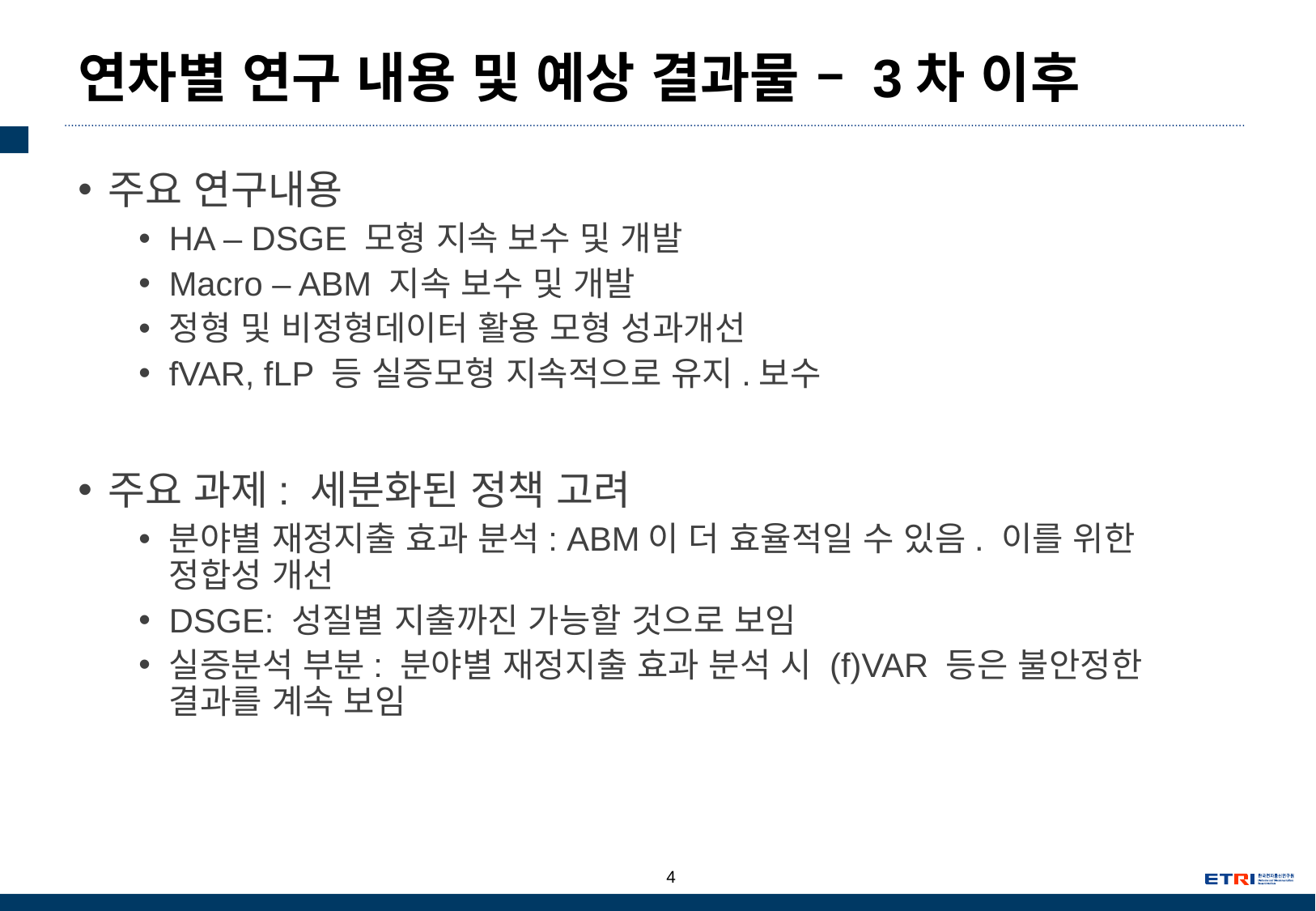

# 연차별 연구 내용 및 예상 결과물 – 3차 이후
주요 연구내용
HA – DSGE 모형 지속 보수 및 개발
Macro – ABM 지속 보수 및 개발
정형 및 비정형데이터 활용 모형 성과개선
fVAR, fLP 등 실증모형 지속적으로 유지.보수

주요 과제: 세분화된 정책 고려
분야별 재정지출 효과 분석: ABM이 더 효율적일 수 있음. 이를 위한 정합성 개선
DSGE: 성질별 지출까진 가능할 것으로 보임
실증분석 부분: 분야별 재정지출 효과 분석 시 (f)VAR 등은 불안정한 결과를 계속 보임